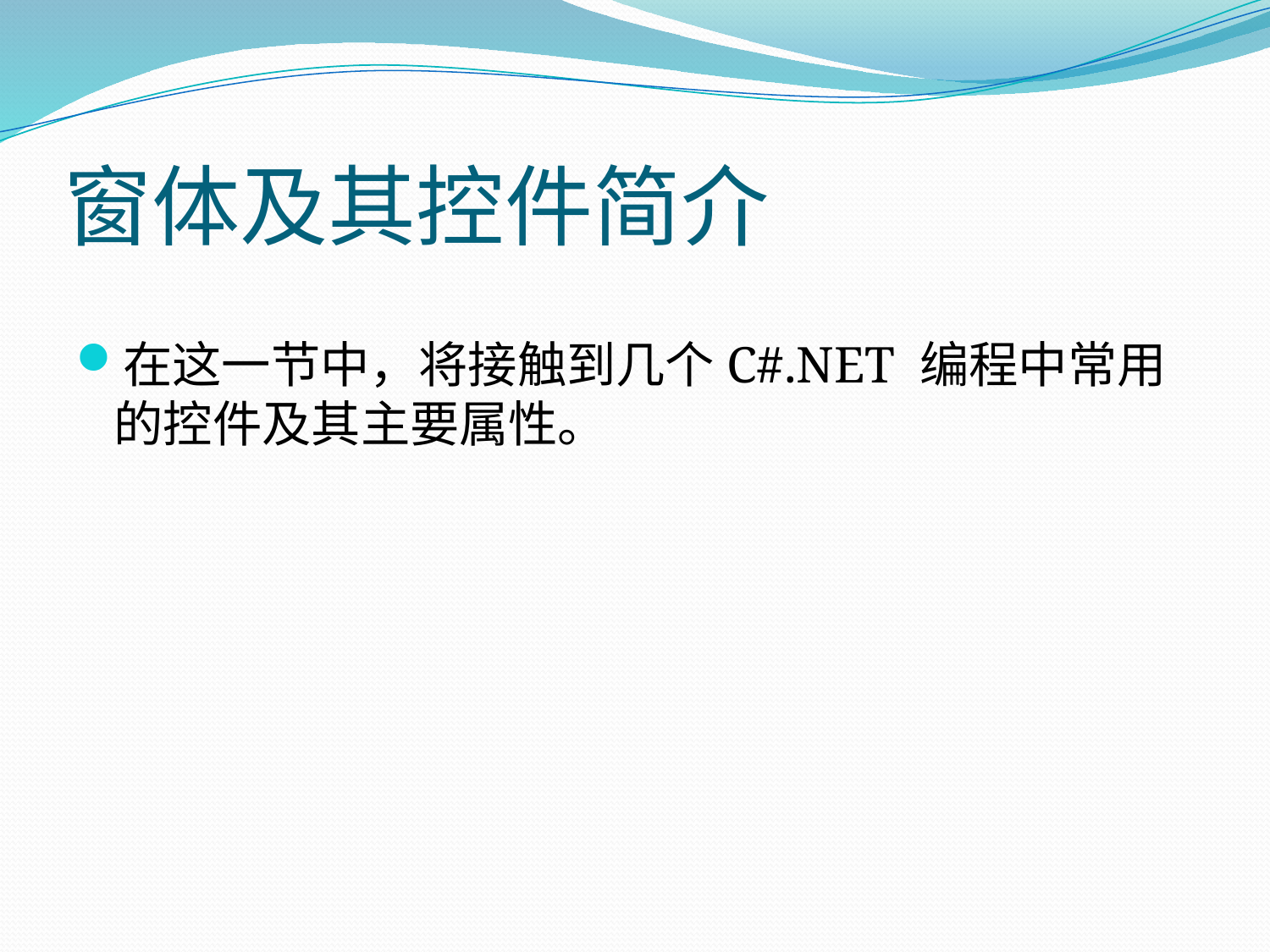

# 窗体及其控件简介
在这一节中，将接触到几个C#.NET 编程中常用的控件及其主要属性。